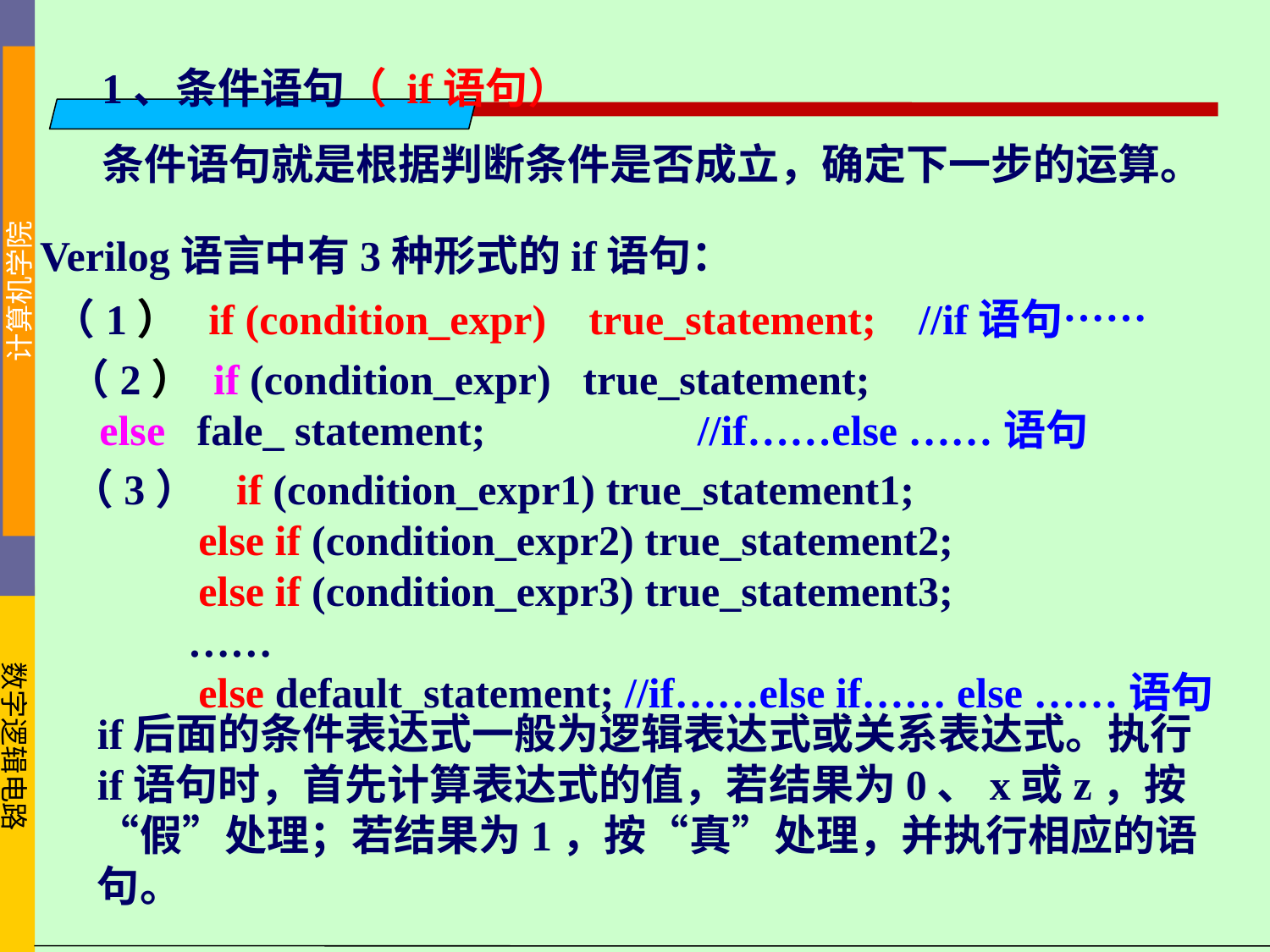

1、条件语句（ if语句）
条件语句就是根据判断条件是否成立，确定下一步的运算。
Verilog语言中有3种形式的if语句：
（1）  if (condition_expr)    true_statement;    //if语句……
（2） if (condition_expr)   true_statement;
   else   fale_ statement;                    //if……else ……语句

（3）   if (condition_expr1) true_statement1;
            else if (condition_expr2) true_statement2;
            else if (condition_expr3) true_statement3;
           ……
            else default_statement; //if……else if…… else ……语句
if后面的条件表达式一般为逻辑表达式或关系表达式。执行if语句时，首先计算表达式的值，若结果为0、x或z，按“假”处理；若结果为1，按“真”处理，并执行相应的语句。